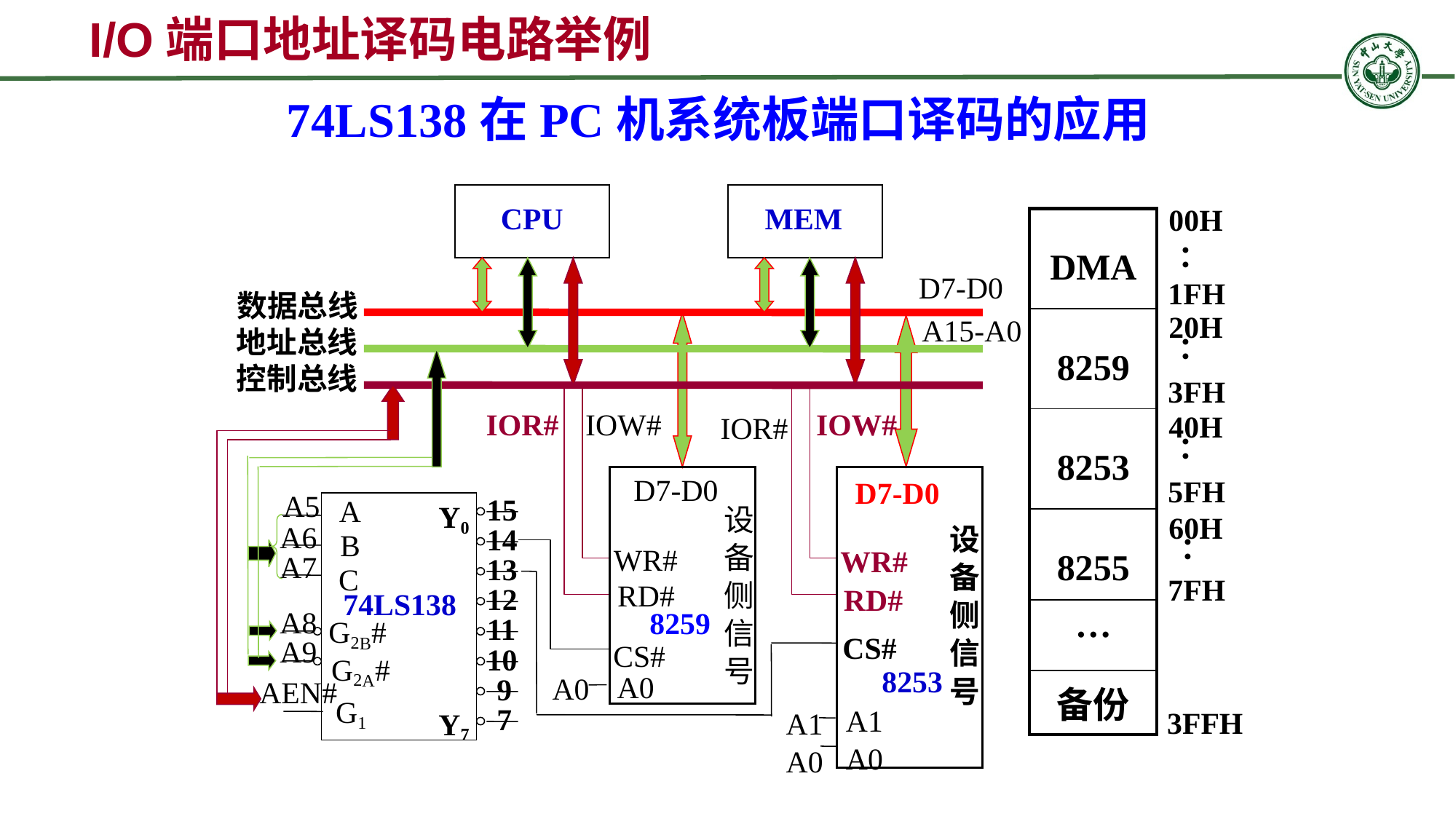

I/O端口地址译码电路举例
74LS138在PC机系统板端口译码的应用

CPU

MEM
00H
：
1FH
20H
：
3FH
40H
：
5FH
60H
：
7FH
3FFH
| DMA |
| --- |
| 8259 |
| 8253 |
| 8255 |
| … |
| 备份 |

D7-D0
数据总线
A15-A0

地址总线

控制总线

IOR#
IOW#
IOW#
IOR#

D7-D0
D7-D0
A5
15
A

Y0
设
备
侧
信
号

A6

14

设
备
侧
信
号
B

WR#

WR#
A7

13
C

RD#

12
RD#
74LS138

A8
8259
11
G2B#

A9

CS#
10
CS#

G2A#

8253

A0
9
A0
AEN#

G1

7
Y7
A1
A0
A1
A0